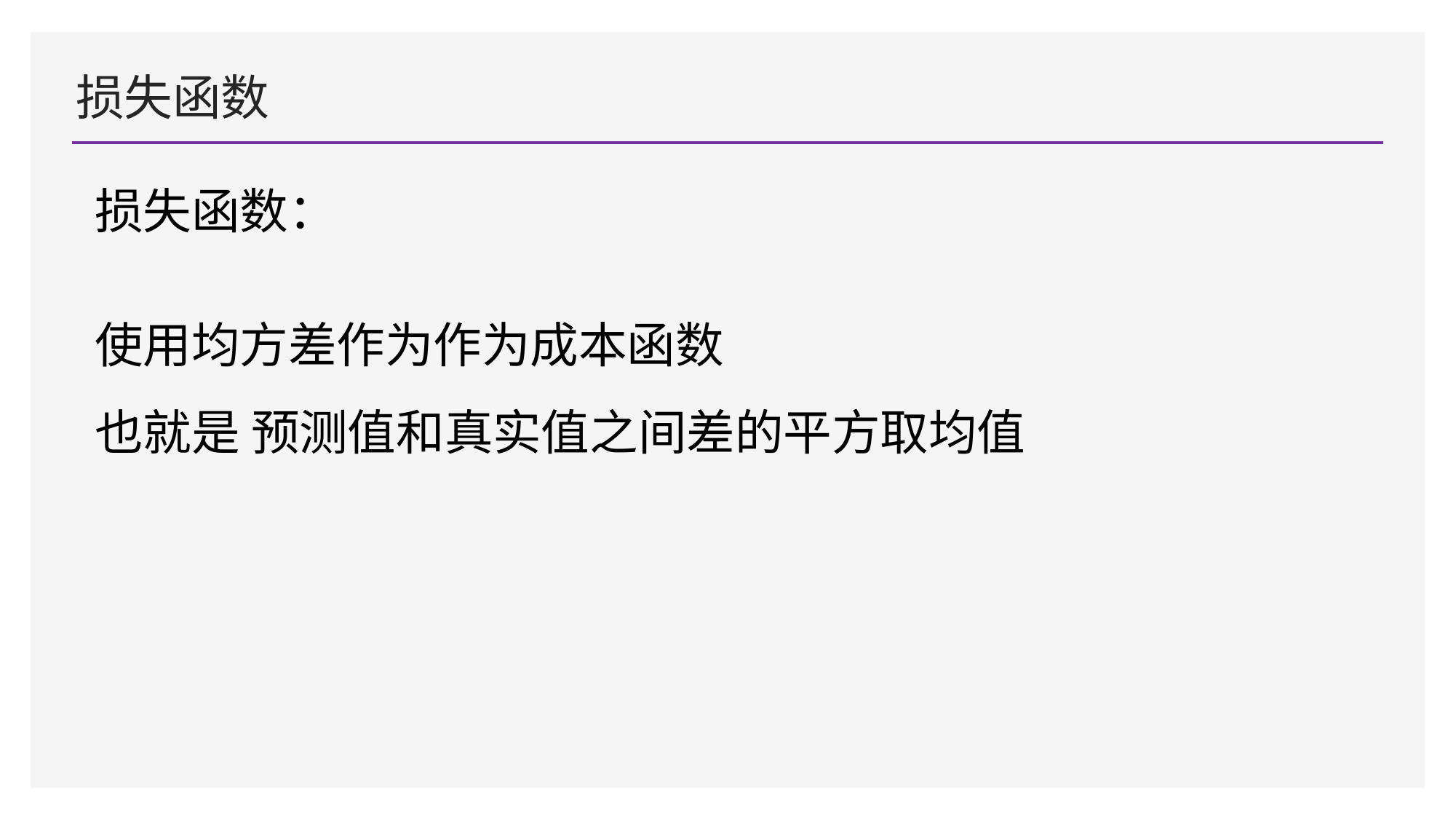

损失函数

损失函数：

使用均方差作为作为成本函数
也就是 预测值和真实值之间差的平方取均值